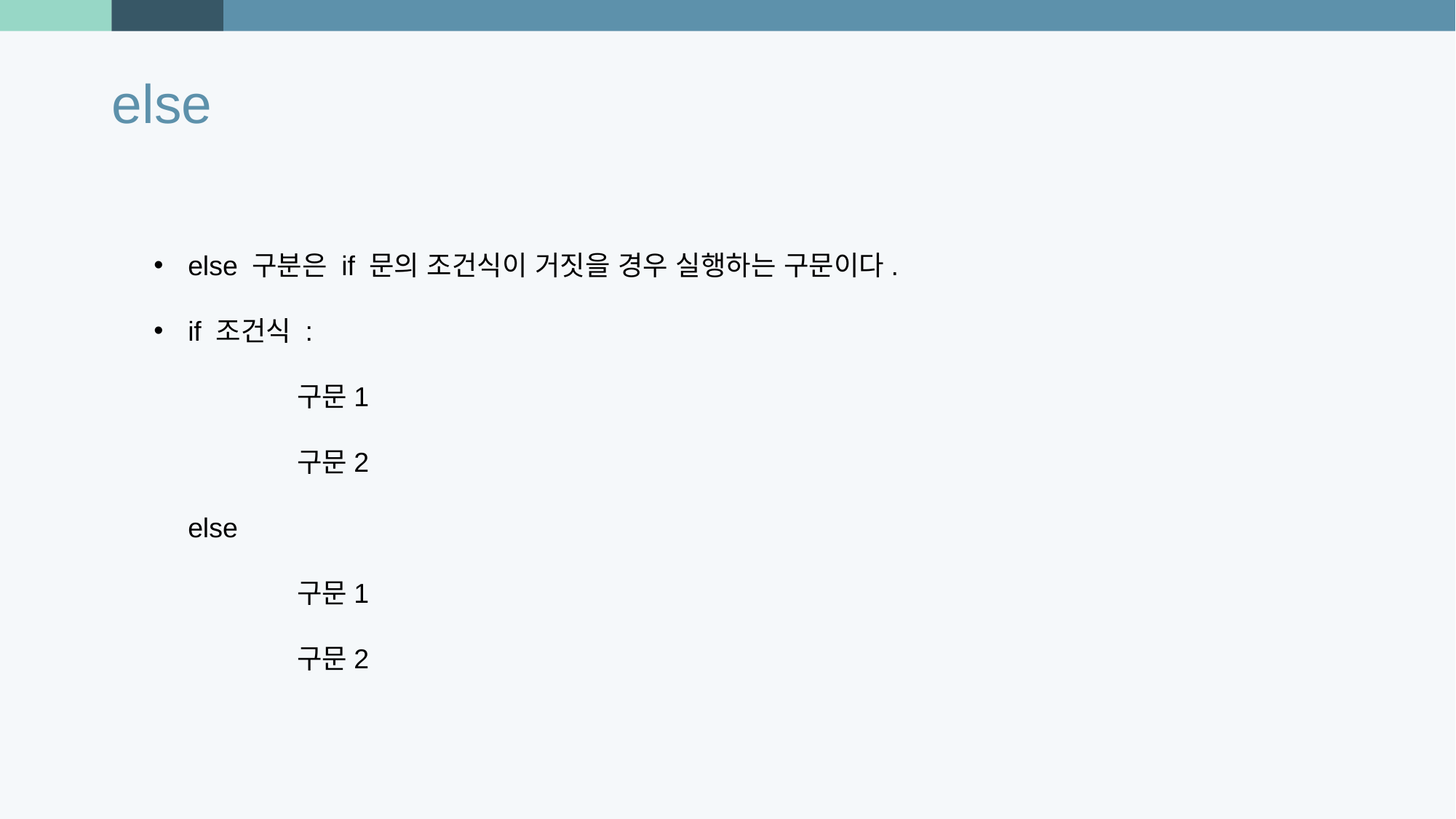

else
else 구분은 if 문의 조건식이 거짓을 경우 실행하는 구문이다.
if 조건식 :
	구문1
	구문2
else
 	구문1
	구문2

Photo by Joel Filipe on Unsplash